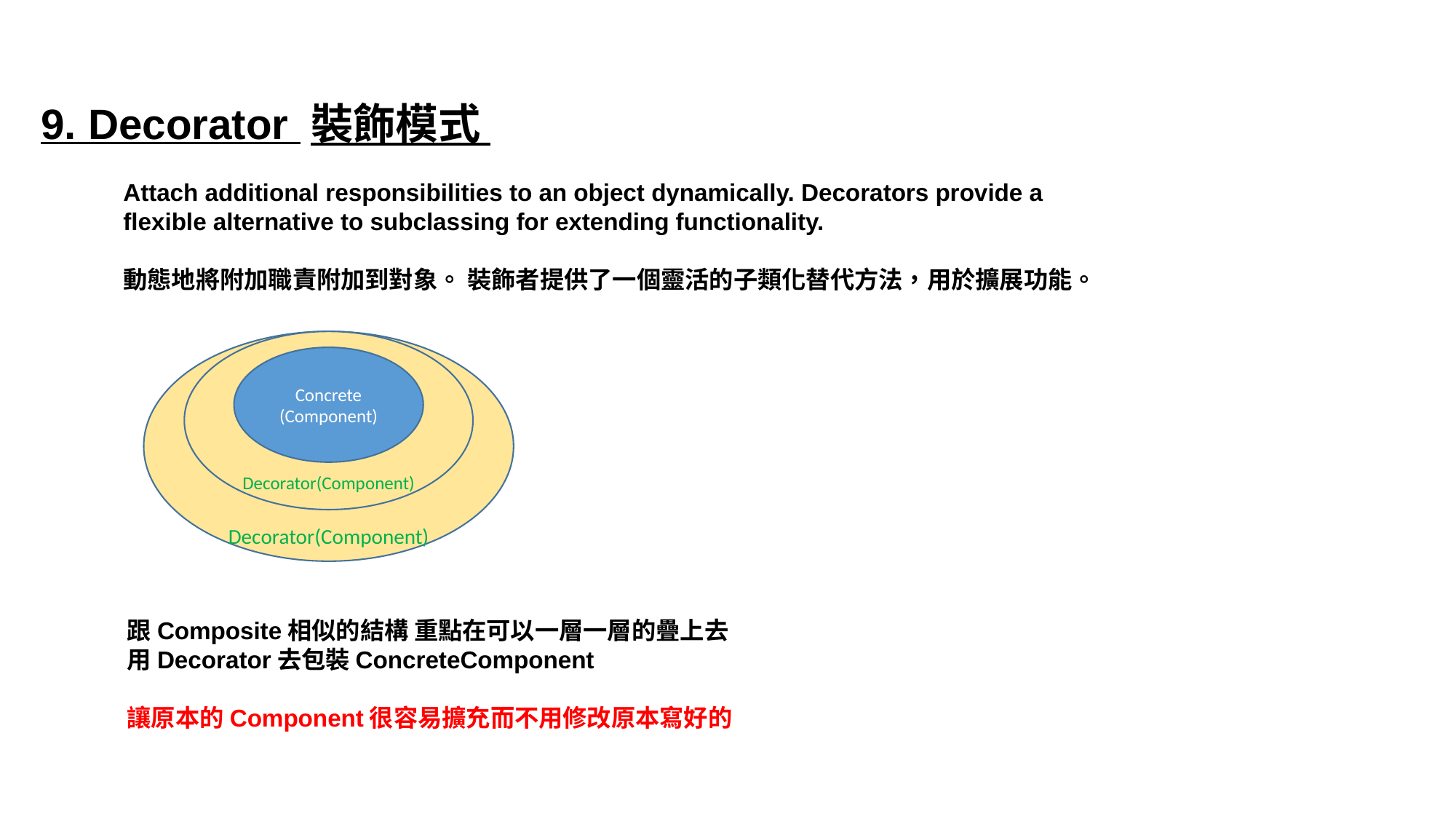

9. Decorator 裝飾模式
Attach additional responsibilities to an object dynamically. Decorators provide a
flexible alternative to subclassing for extending functionality.

動態地將附加職責附加到對象。 裝飾者提供了一個靈活的子類化替代方法，用於擴展功能。

Decorator(Component)

Decorator(Component)
Concrete
(Component)
跟Composite相似的結構 重點在可以一層一層的疊上去
用Decorator去包裝ConcreteComponent

讓原本的Component很容易擴充而不用修改原本寫好的